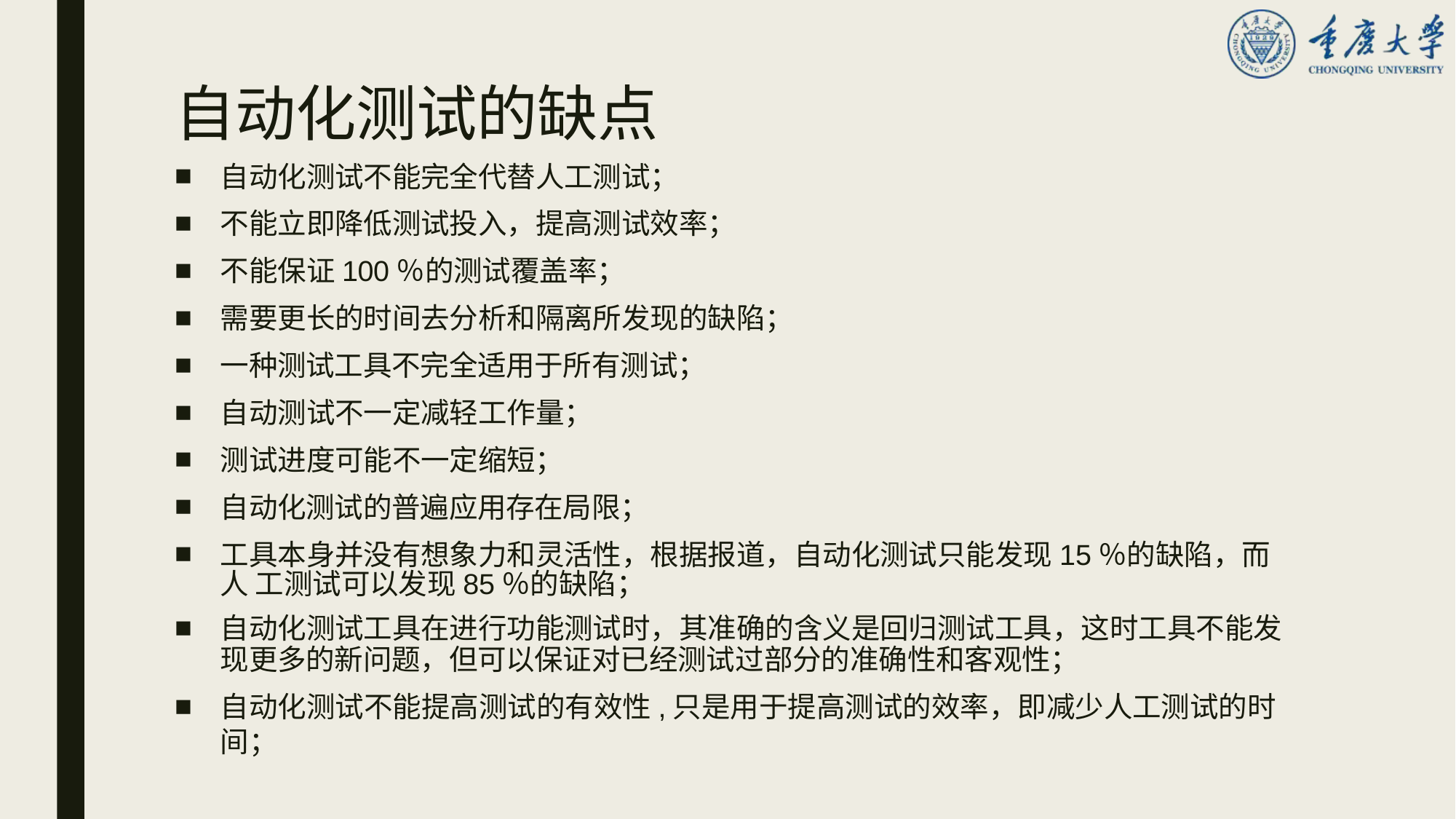

# 自动化测试的缺点
自动化测试不能完全代替人工测试；
不能立即降低测试投入，提高测试效率；
不能保证100％的测试覆盖率；
需要更长的时间去分析和隔离所发现的缺陷；
一种测试工具不完全适用于所有测试；
自动测试不一定减轻工作量；
测试进度可能不一定缩短；
自动化测试的普遍应用存在局限；
工具本身并没有想象力和灵活性，根据报道，自动化测试只能发现15％的缺陷，而人 工测试可以发现85％的缺陷；
自动化测试工具在进行功能测试时，其准确的含义是回归测试工具，这时工具不能发
现更多的新问题，但可以保证对已经测试过部分的准确性和客观性；
自动化测试不能提高测试的有效性,只是用于提高测试的效率，即减少人工测试的时间；